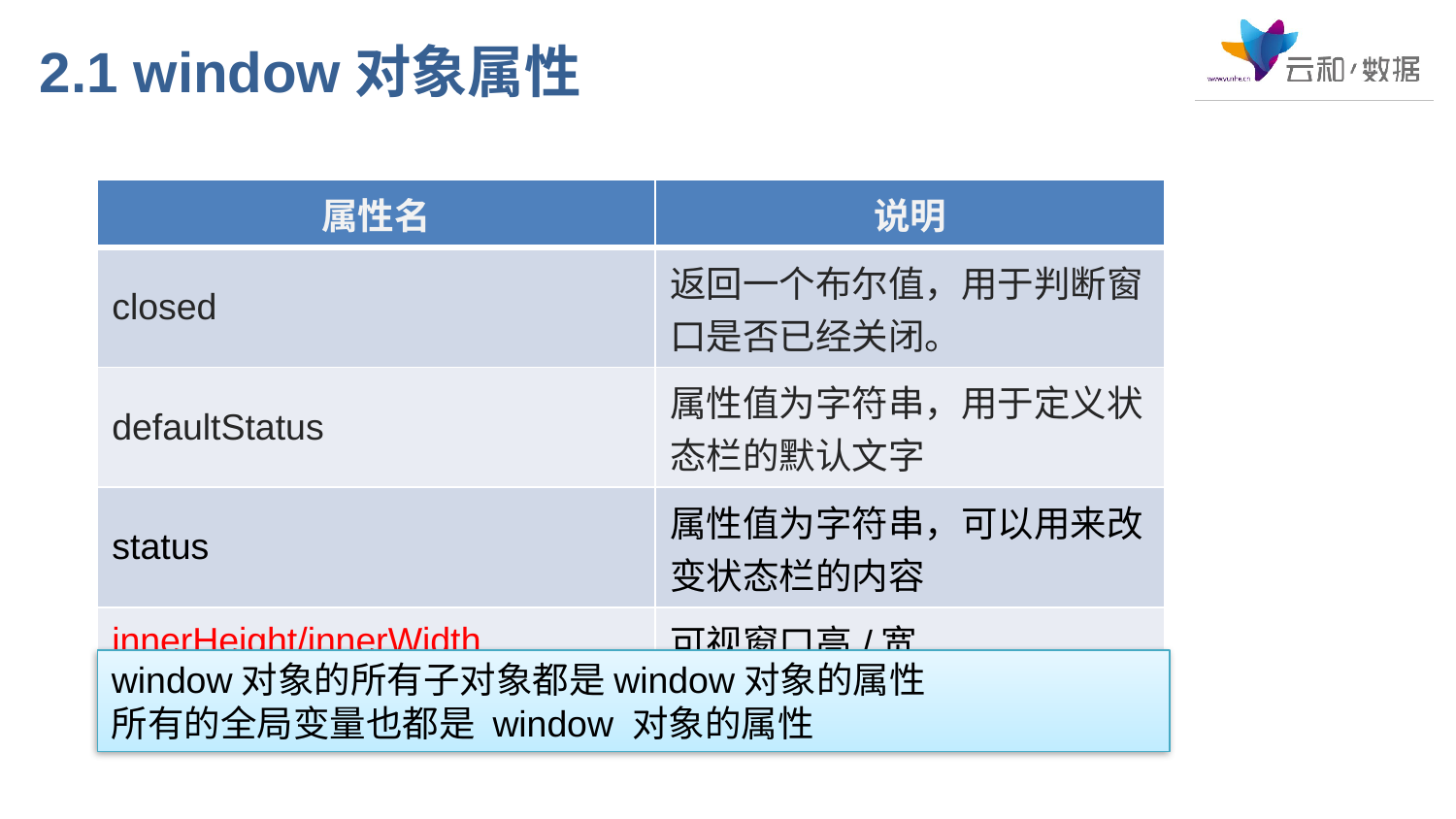

# 2.1 window对象属性
| 属性名 | 说明 |
| --- | --- |
| closed | 返回一个布尔值，用于判断窗口是否已经关闭。 |
| defaultStatus | 属性值为字符串，用于定义状态栏的默认文字 |
| status | 属性值为字符串，可以用来改变状态栏的内容 |
| innerHeight/innerWidth | 可视窗口高/宽 |
window对象的所有子对象都是window对象的属性
所有的全局变量也都是 window 对象的属性
6